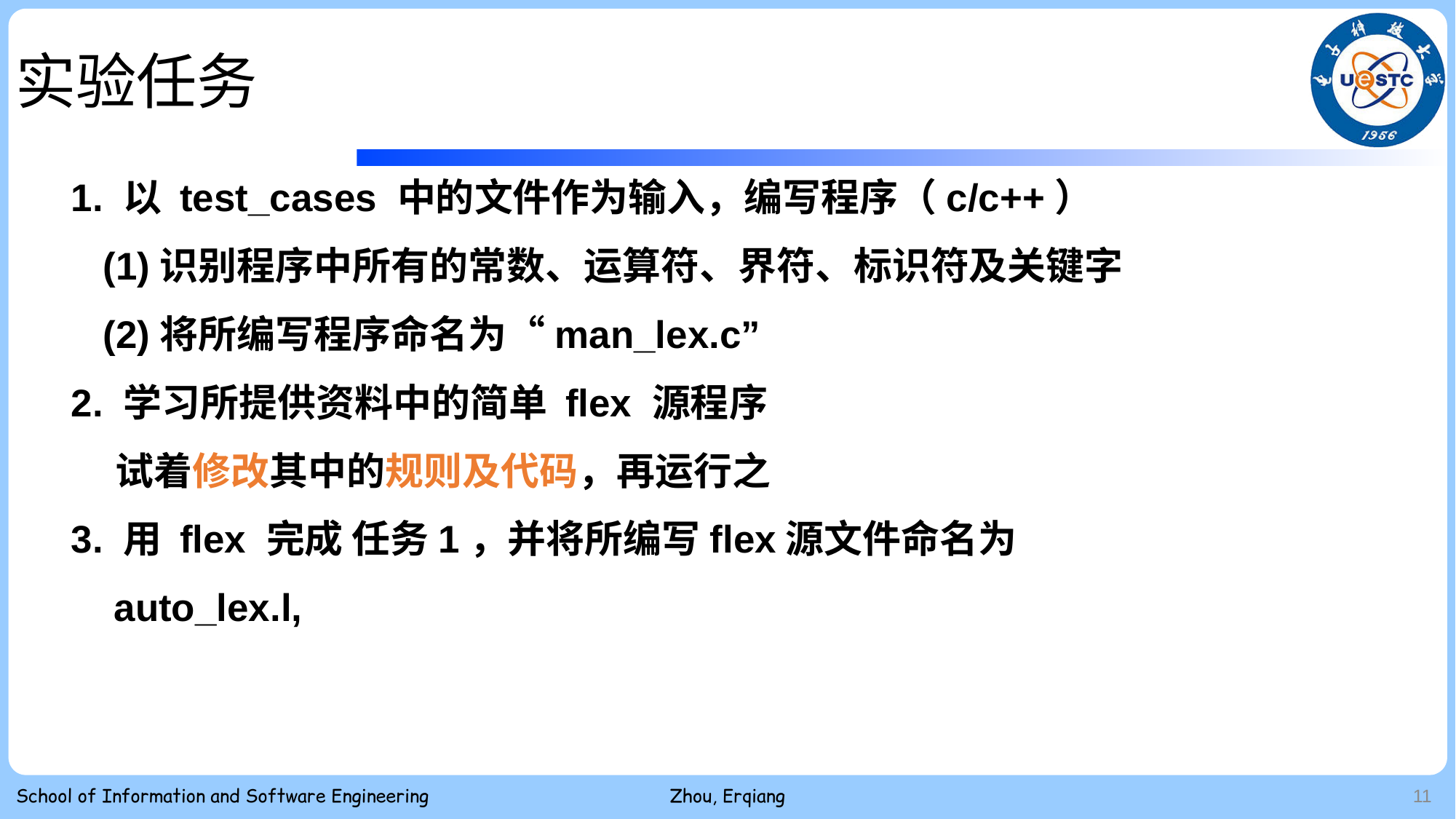

实验任务
1. 以 test_cases 中的文件作为输入，编写程序（c/c++）
   (1)识别程序中所有的常数、运算符、界符、标识符及关键字
   (2)将所编写程序命名为“man_lex.c”
2. 学习所提供资料中的简单 flex 源程序
    试着修改其中的规则及代码，再运行之
3. 用 flex 完成 任务1，并将所编写flex源文件命名为
    auto_lex.l,
School of Information and Software Engineering
Zhou, Erqiang
11